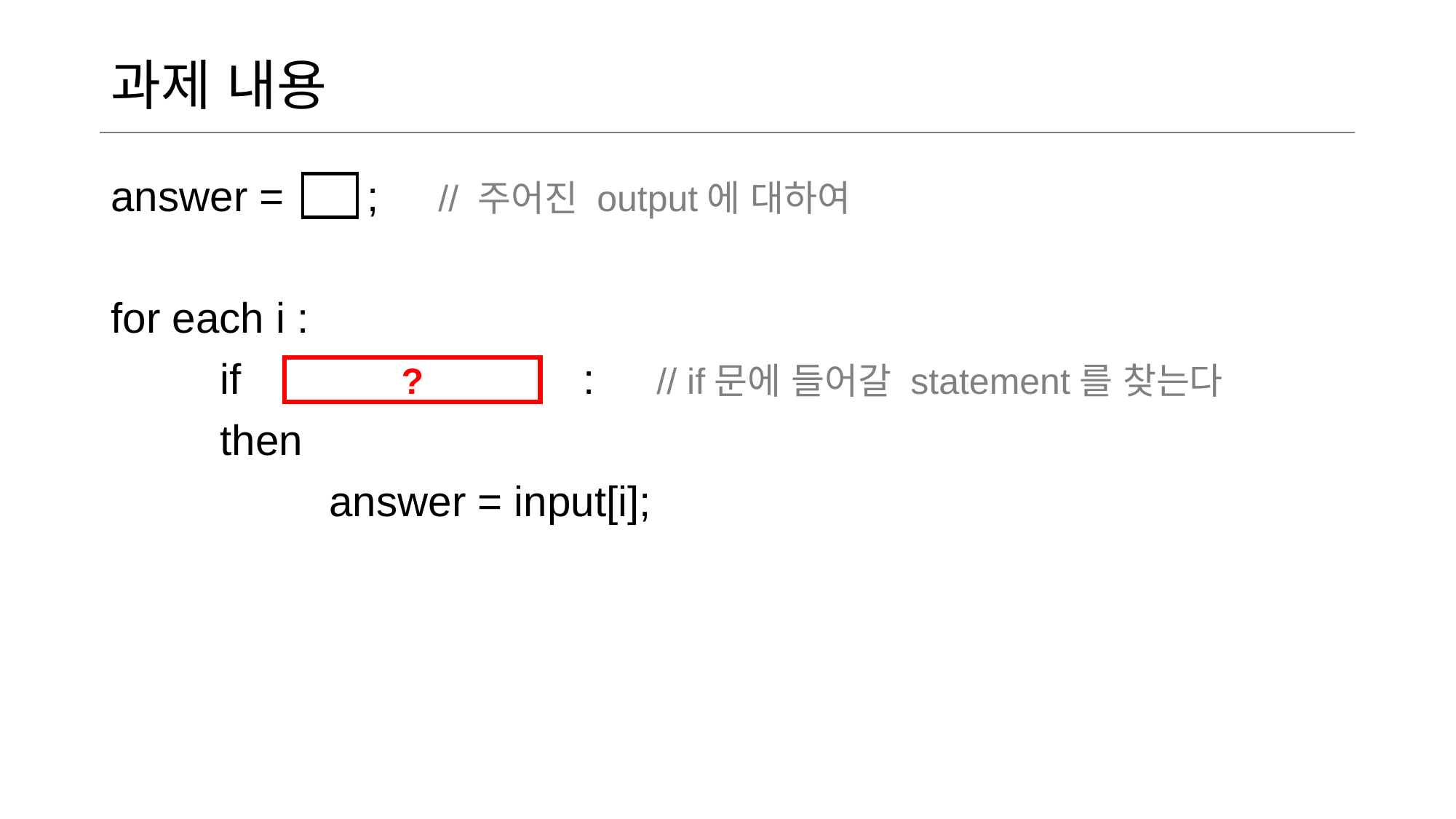

# 과제 내용
answer =       ;	// 주어진 output에 대하여

for each i :
	if                             :	// if문에 들어갈 statement를 찾는다
	then
		answer = input[i];

?